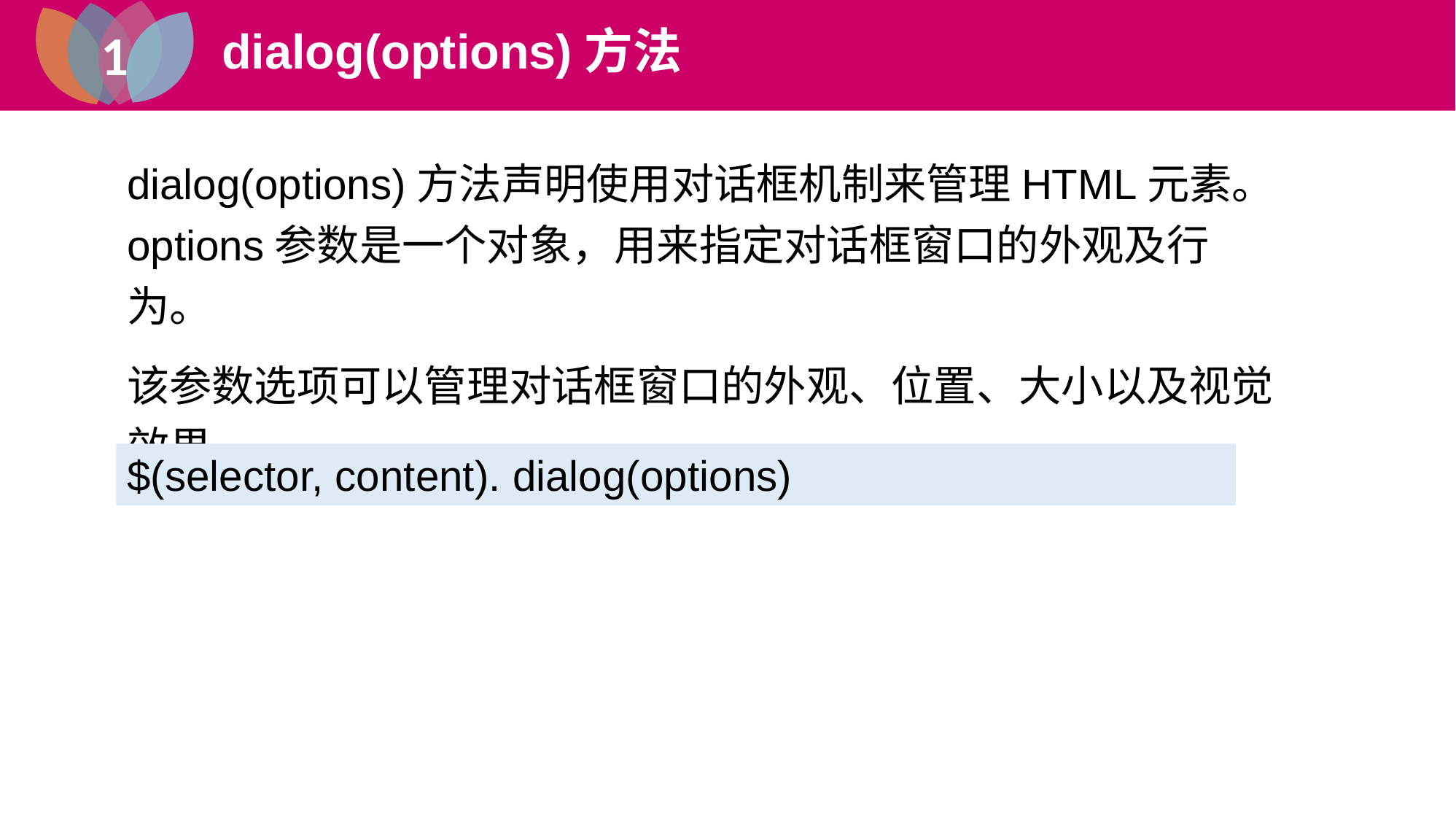

1
dialog(options)方法
1
jQuery UI
dialog(options)方法声明使用对话框机制来管理HTML元素。options参数是一个对象，用来指定对话框窗口的外观及行为。
该参数选项可以管理对话框窗口的外观、位置、大小以及视觉效果。
$(selector, content). dialog(options)